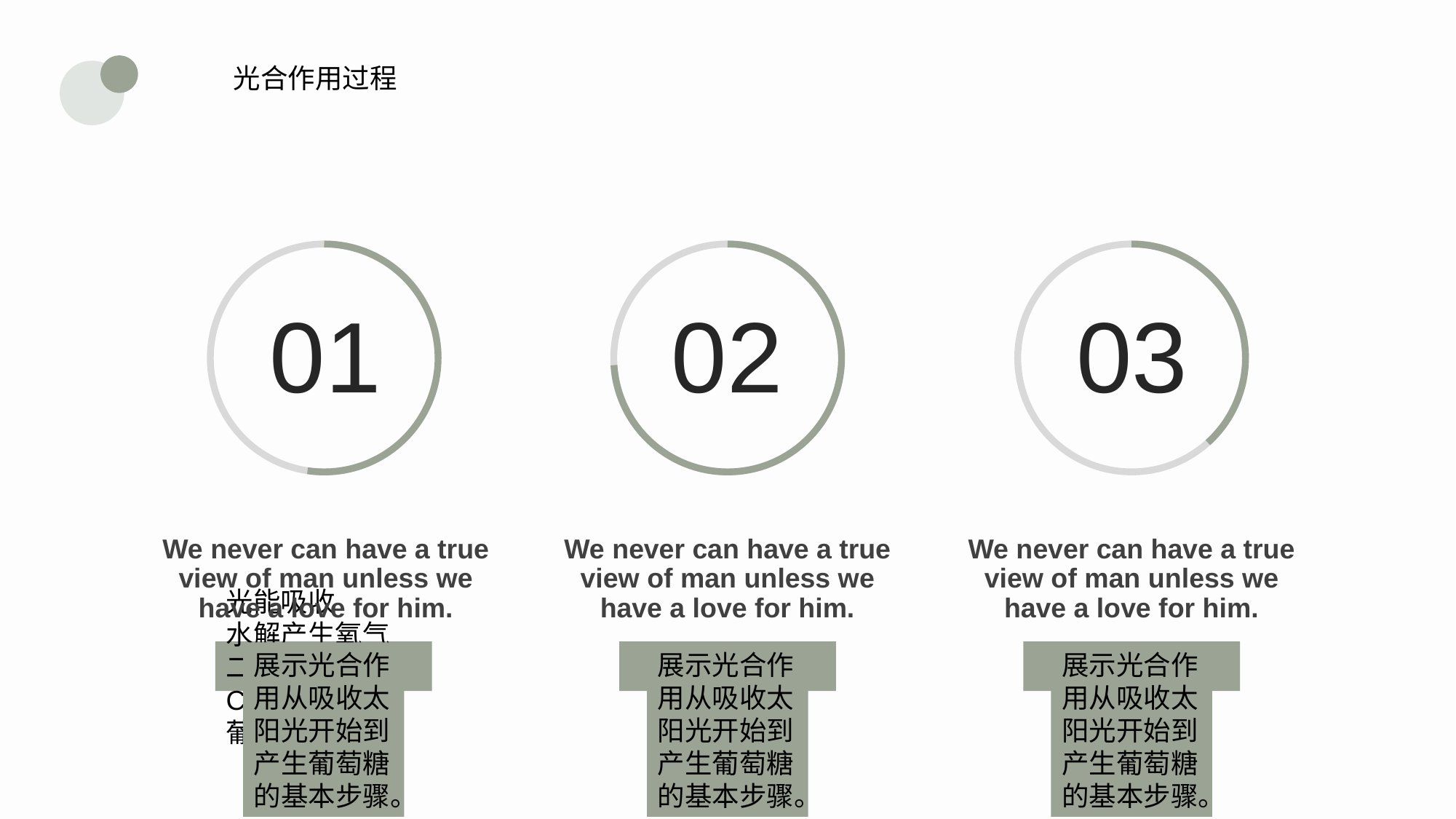

光合作用过程

01
02
03
We never can have a true view of man unless we have a love for him.
We never can have a true view of man unless we have a love for him.
We never can have a true view of man unless we have a love for him.
光能吸收
水解产生氧气
二氧化碳固定
C₃途径
葡萄糖生产

展示光合作用从吸收太阳光开始到产生葡萄糖的基本步骤。
展示光合作用从吸收太阳光开始到产生葡萄糖的基本步骤。
展示光合作用从吸收太阳光开始到产生葡萄糖的基本步骤。